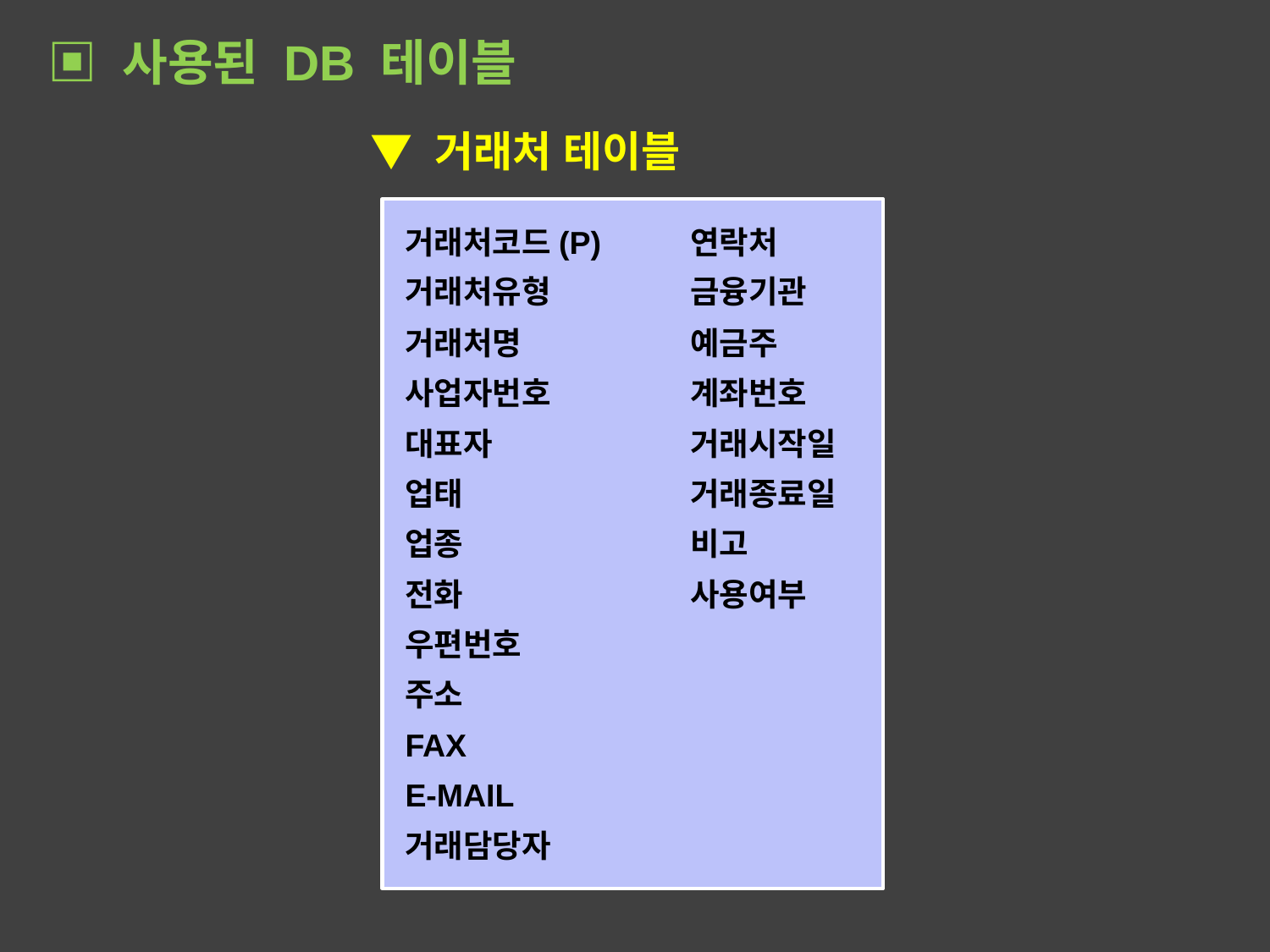

▣ 사용된 DB 테이블
▼ 거래처 테이블

거래처코드(P)
연락처
거래처유형
금융기관
거래처명
예금주
사업자번호
계좌번호
대표자
거래시작일
업태
거래종료일
업종
비고
전화
사용여부
우편번호
주소
FAX
E-MAIL
거래담당자